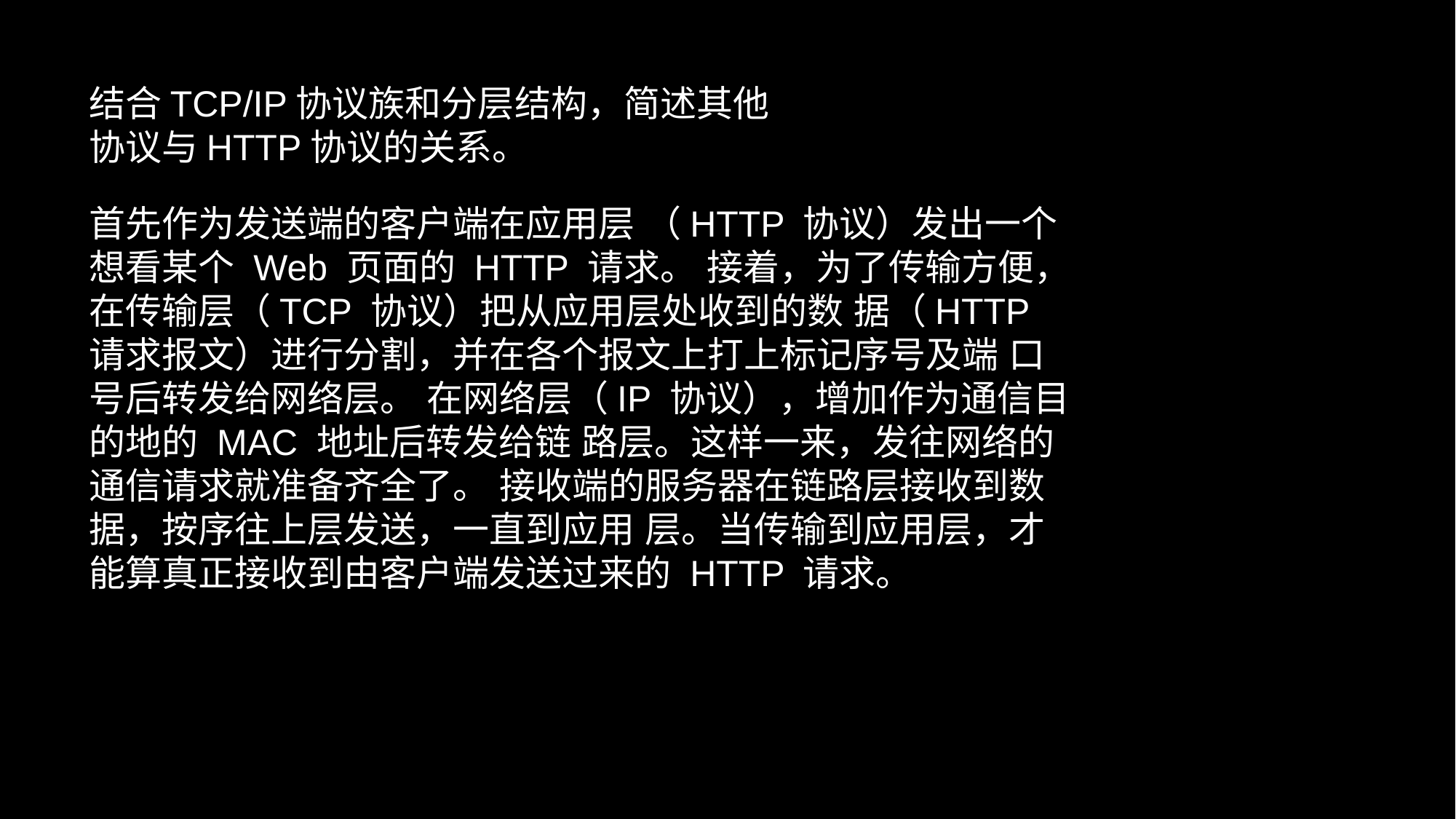

# 首先作为发送端的客户端在应用层 （HTTP 协议）发出一个想看某个 Web 页面的 HTTP 请求。 接着，为了传输方便，在传输层（TCP 协议）把从应用层处收到的数 据（HTTP 请求报文）进行分割，并在各个报文上打上标记序号及端 口号后转发给网络层。 在网络层（IP 协议），增加作为通信目的地的 MAC 地址后转发给链 路层。这样一来，发往网络的通信请求就准备齐全了。 接收端的服务器在链路层接收到数据，按序往上层发送，一直到应用 层。当传输到应用层，才能算真正接收到由客户端发送过来的 HTTP 请求。
结合TCP/IP协议族和分层结构，简述其他协议与HTTP协议的关系。